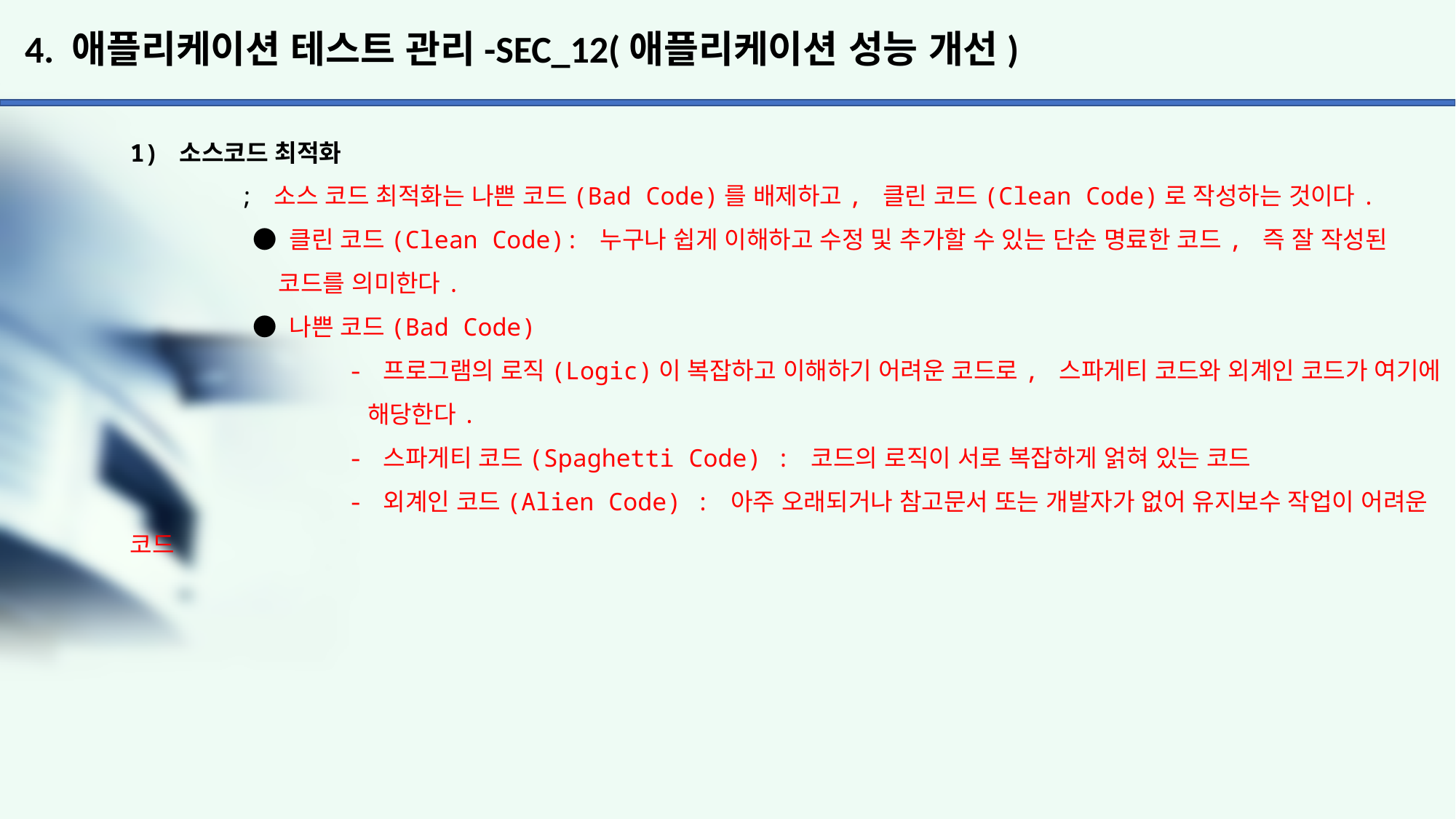

# 4. 애플리케이션 테스트 관리-SEC_12(애플리케이션 성능 개선)
1) 소스코드 최적화
	; 소스 코드 최적화는 나쁜 코드(Bad Code)를 배제하고, 클린 코드(Clean Code)로 작성하는 것이다.
 	  ● 클린 코드(Clean Code): 누구나 쉽게 이해하고 수정 및 추가할 수 있는 단순 명료한 코드, 즉 잘 작성된
	     코드를 의미한다.
	  ● 나쁜 코드(Bad Code)
		- 프로그램의 로직(Logic)이 복잡하고 이해하기 어려운 코드로, 스파게티 코드와 외계인 코드가 여기에
		  해당한다.
		- 스파게티 코드(Spaghetti Code) : 코드의 로직이 서로 복잡하게 얽혀 있는 코드
		- 외계인 코드(Alien Code) : 아주 오래되거나 참고문서 또는 개발자가 없어 유지보수 작업이 어려운 코드